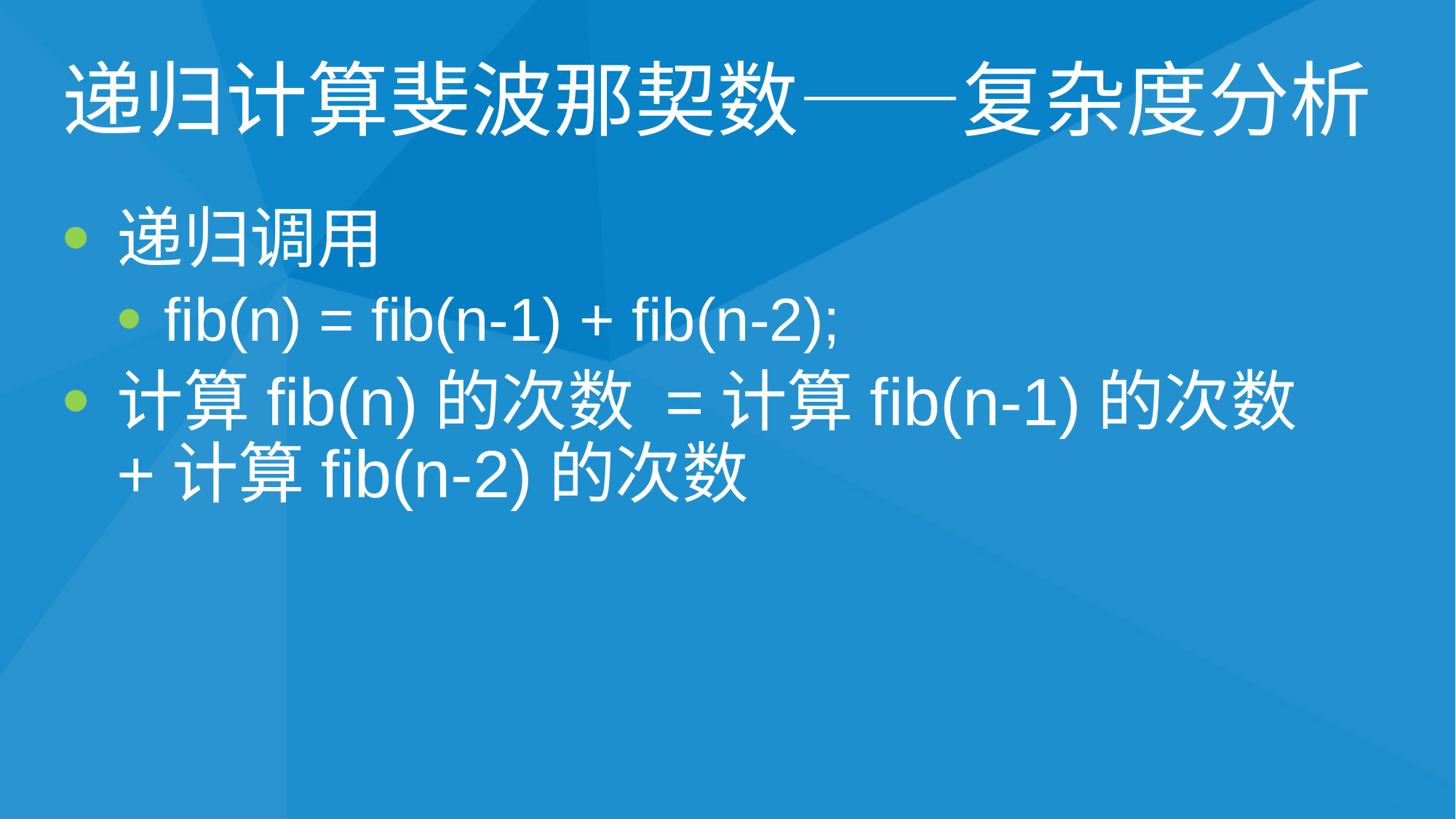

# 递归计算斐波那契数——复杂度分析
递归调用
fib(n) = fib(n-1) + fib(n-2);
计算fib(n)的次数 =计算fib(n-1)的次数
+计算fib(n-2)的次数